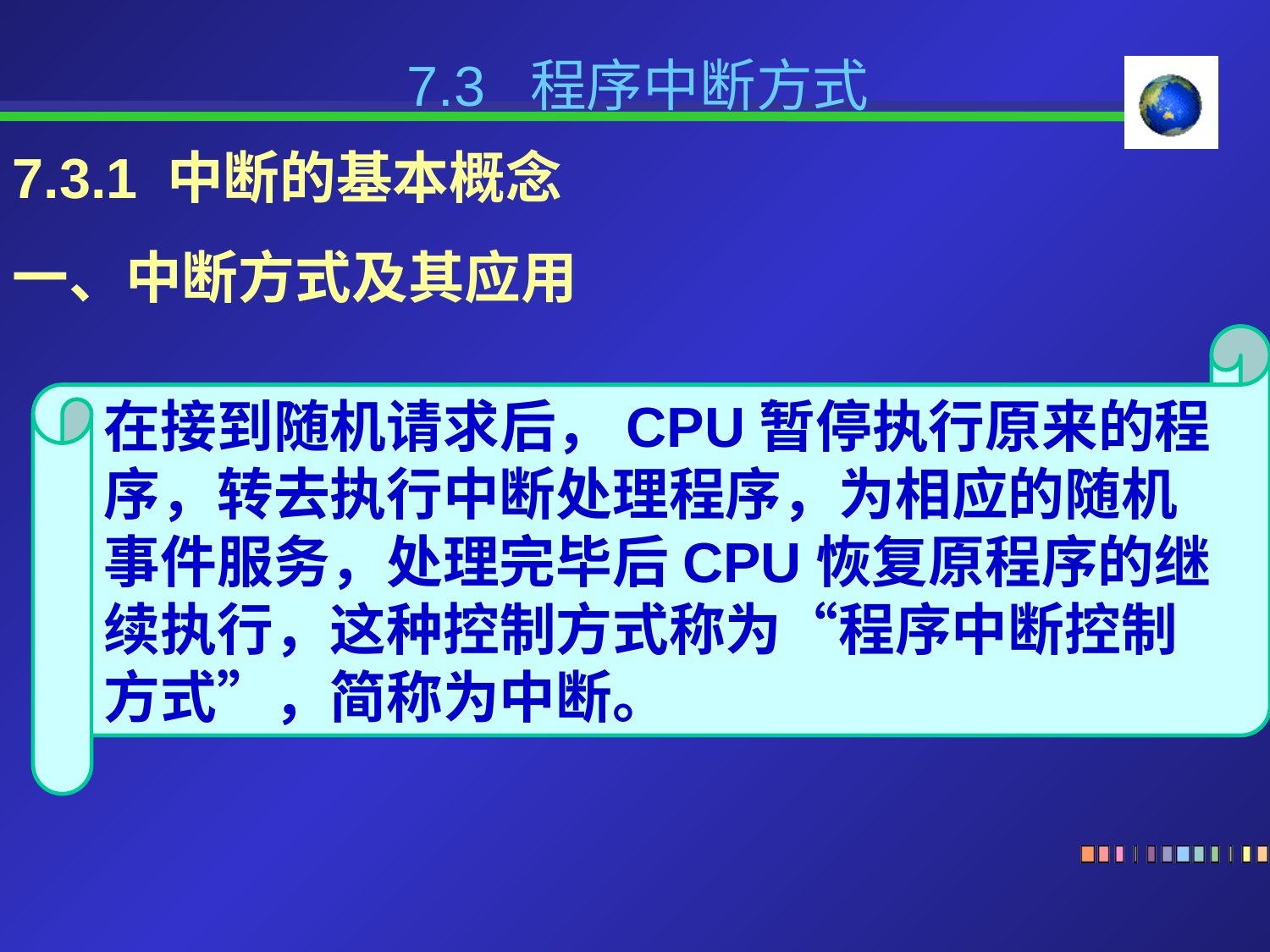

7.3  程序中断方式
7.3.1 中断的基本概念
一、中断方式及其应用
在接到随机请求后，CPU暂停执行原来的程序，转去执行中断处理程序，为相应的随机事件服务，处理完毕后CPU恢复原程序的继续执行，这种控制方式称为“程序中断控制方式”，简称为中断。

26